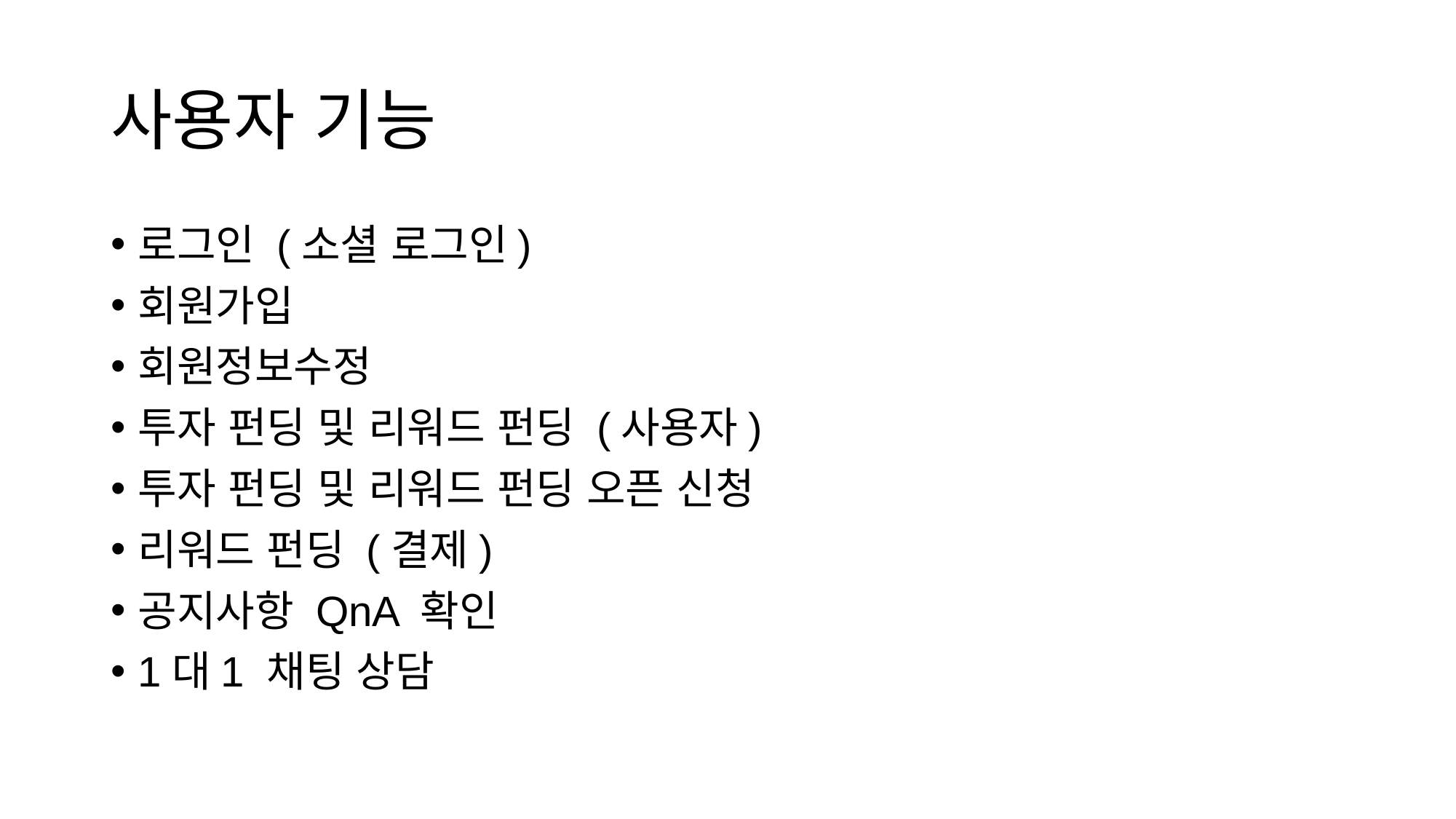

# 사용자 기능
로그인 (소셜 로그인)
회원가입
회원정보수정
투자 펀딩 및 리워드 펀딩 (사용자)
투자 펀딩 및 리워드 펀딩 오픈 신청
리워드 펀딩 (결제)
공지사항 QnA 확인
1대1 채팅 상담